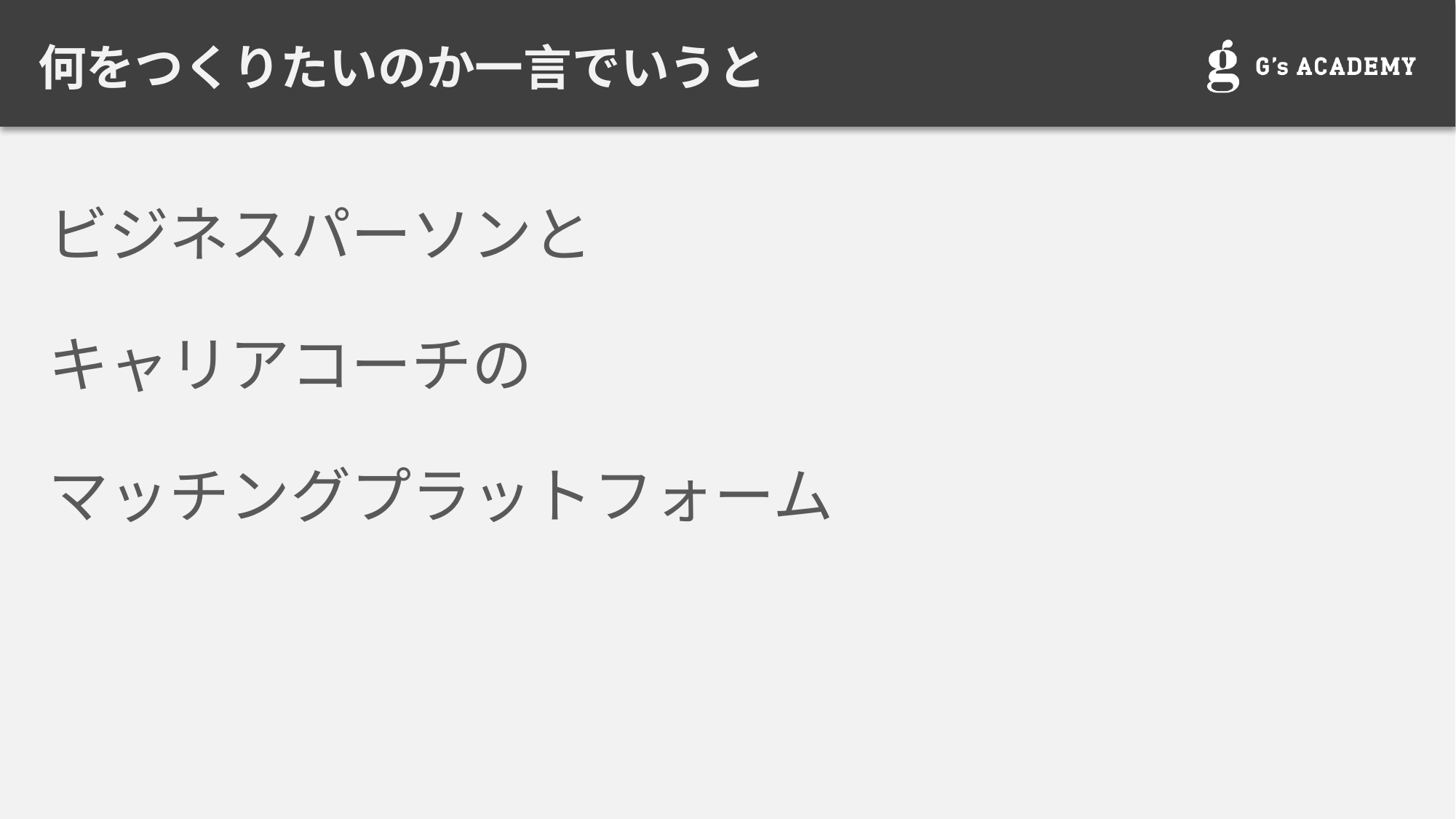

# 何をつくりたいのか一言でいうと
ビジネスパーソンと

キャリアコーチの

マッチングプラットフォーム